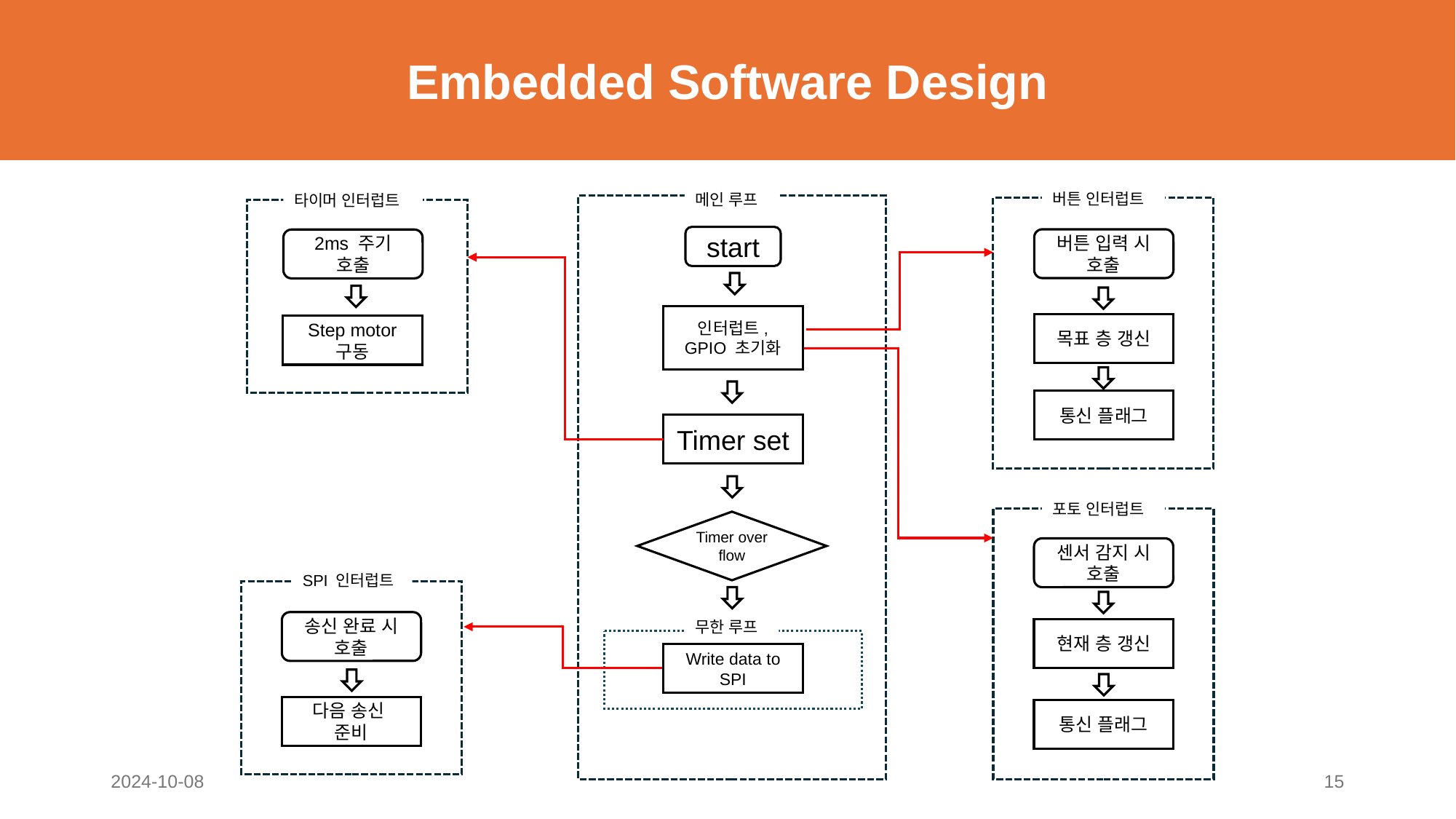

Embedded Software Design

버튼 인터럽트

버튼 입력 시 호출

목표 층 갱신

통신 플래그
메인 루프

start

인터럽트,
GPIO 초기화

Timer set

Timer over flow

무한 루프

Write data to SPI
타이머 인터럽트

2ms 주기
호출

Step motor 구동
포토 인터럽트

센서 감지 시 호출

현재 층 갱신

통신 플래그
SPI 인터럽트

송신 완료 시 호출

다음 송신
준비
2024-10-08
15